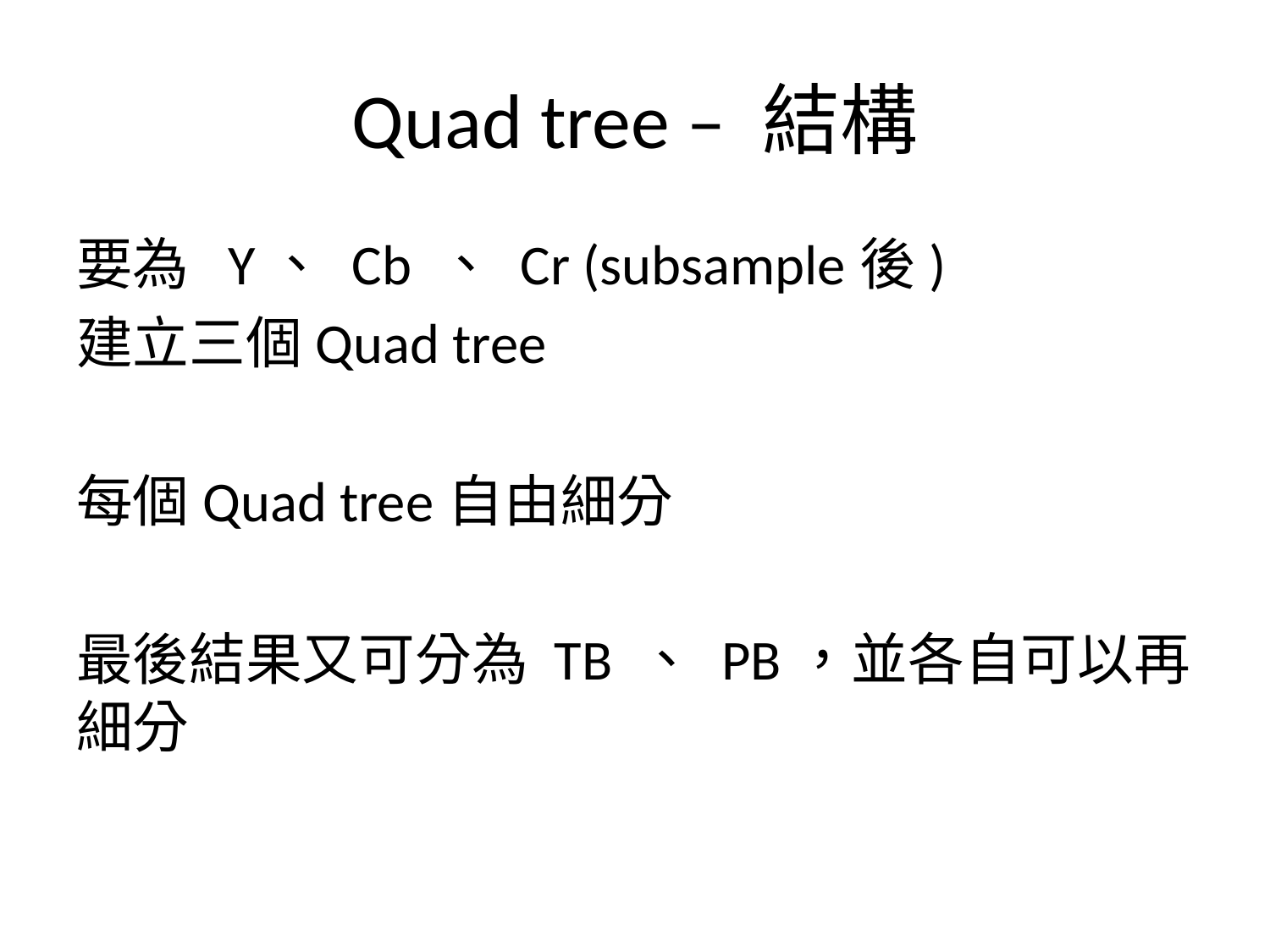

# Quad tree – 結構
要為  Y、 Cb 、 Cr (subsample後)
建立三個Quad tree

每個Quad tree自由細分

最後結果又可分為 TB 、 PB，並各自可以再細分